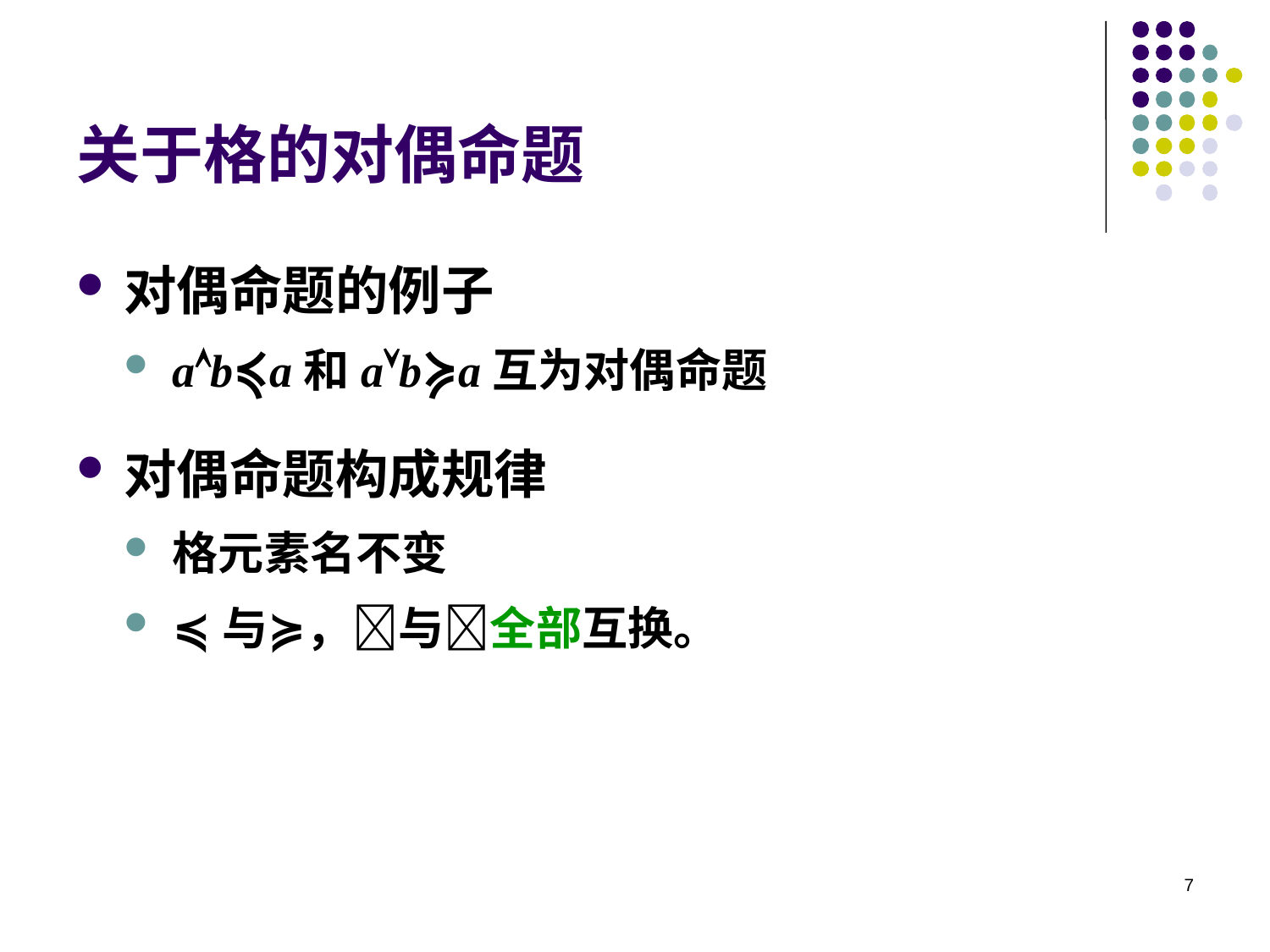

# 关于格的对偶命题
对偶命题的例子
a∧b≼a和a∨b≽a互为对偶命题
对偶命题构成规律
格元素名不变
≼与≽，∧与∨全部互换。
7